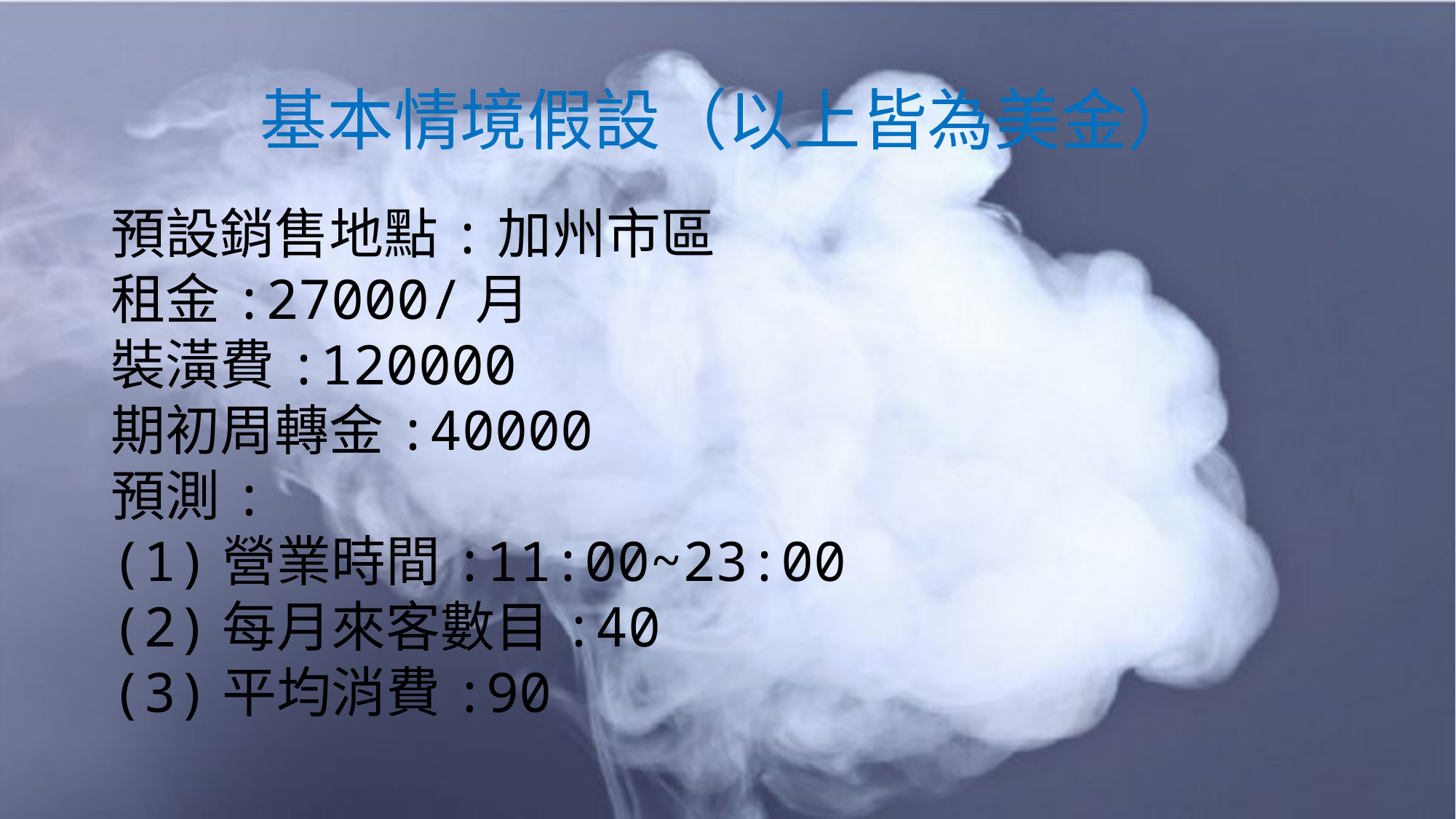

# 基本情境假設（以上皆為美金）
預設銷售地點:加州市區
租金:27000/月
裝潢費:120000
期初周轉金:40000
預測:
(1)營業時間:11:00~23:00
(2)每月來客數目:40
(3)平均消費:90